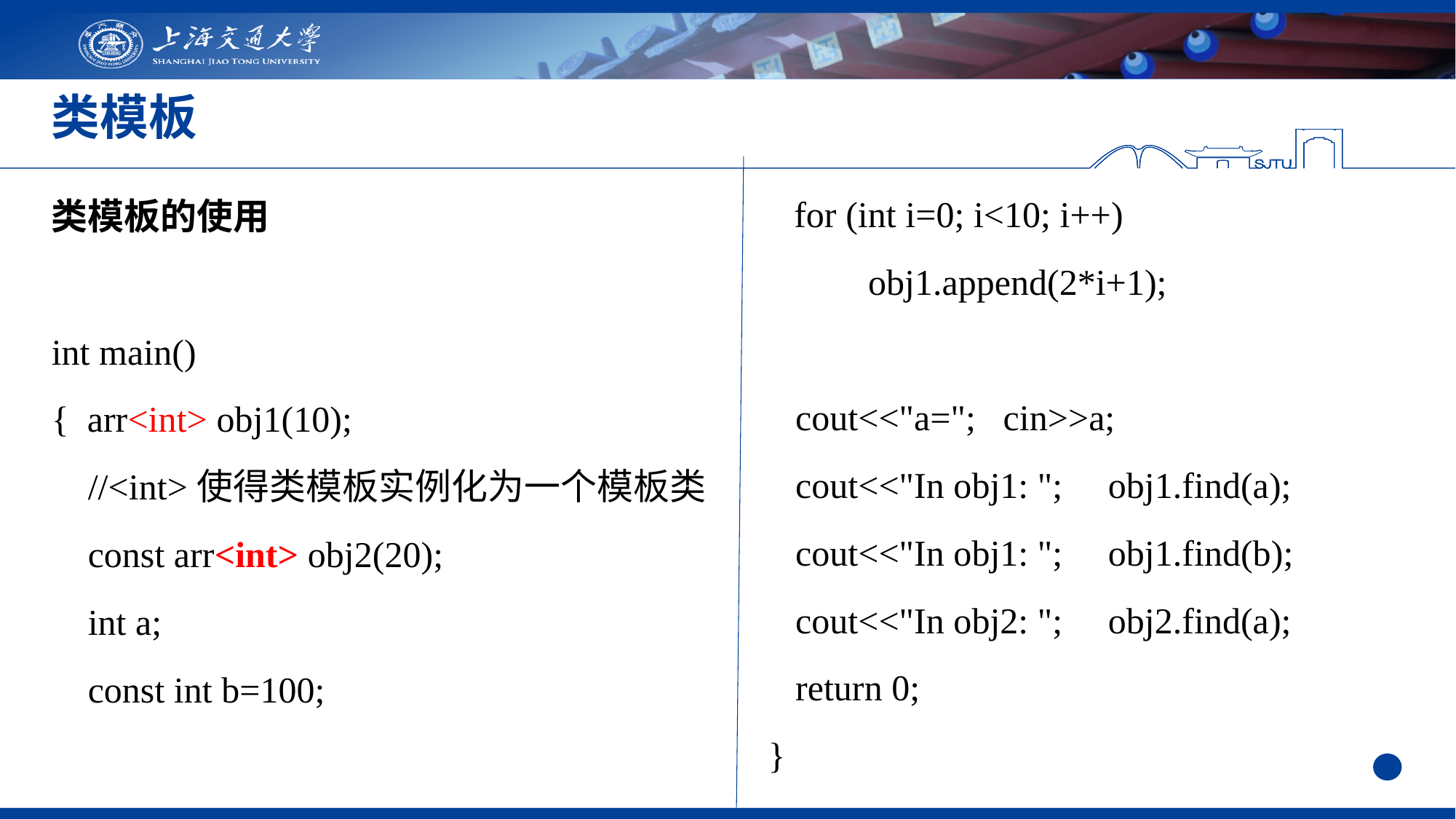

# 类模板
   for (int i=0; i<10; i++)
           obj1.append(2*i+1);

   cout<<"a=";   cin>>a;
   cout<<"In obj1: ";     obj1.find(a);
   cout<<"In obj1: ";     obj1.find(b);
   cout<<"In obj2: ";     obj2.find(a);
   return 0;
}
类模板的使用

int main()
{  arr<int> obj1(10);
    //<int>使得类模板实例化为一个模板类
    const arr<int> obj2(20);
    int a;
    const int b=100;